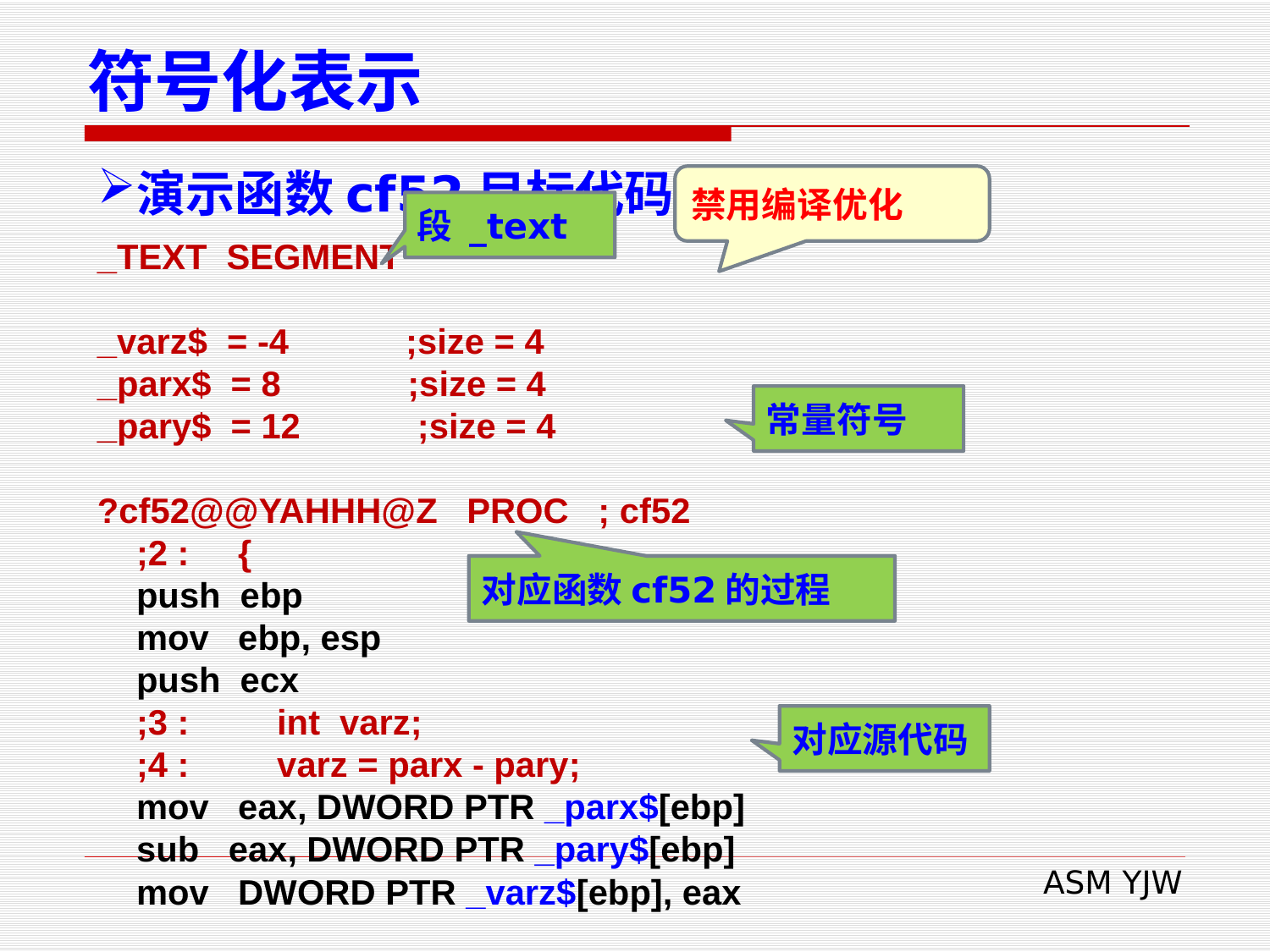

# 符号化表示
演示函数cf52目标代码
禁用编译优化
段 _text
_TEXT  SEGMENT

_varz$  = -4            ;size = 4
_parx$  = 8             ;size = 4
_pary$  = 12            ;size = 4

?cf52@@YAHHH@Z   PROC   ; cf52
    ;2 :     {
    push  ebp
    mov   ebp, esp
    push  ecx
    ;3 :         int  varz;
    ;4 :         varz = parx - pary;
    mov   eax, DWORD PTR _parx$[ebp]
    sub   eax, DWORD PTR _pary$[ebp]
    mov   DWORD PTR _varz$[ebp], eax
常量符号
对应函数cf52的过程
对应源代码